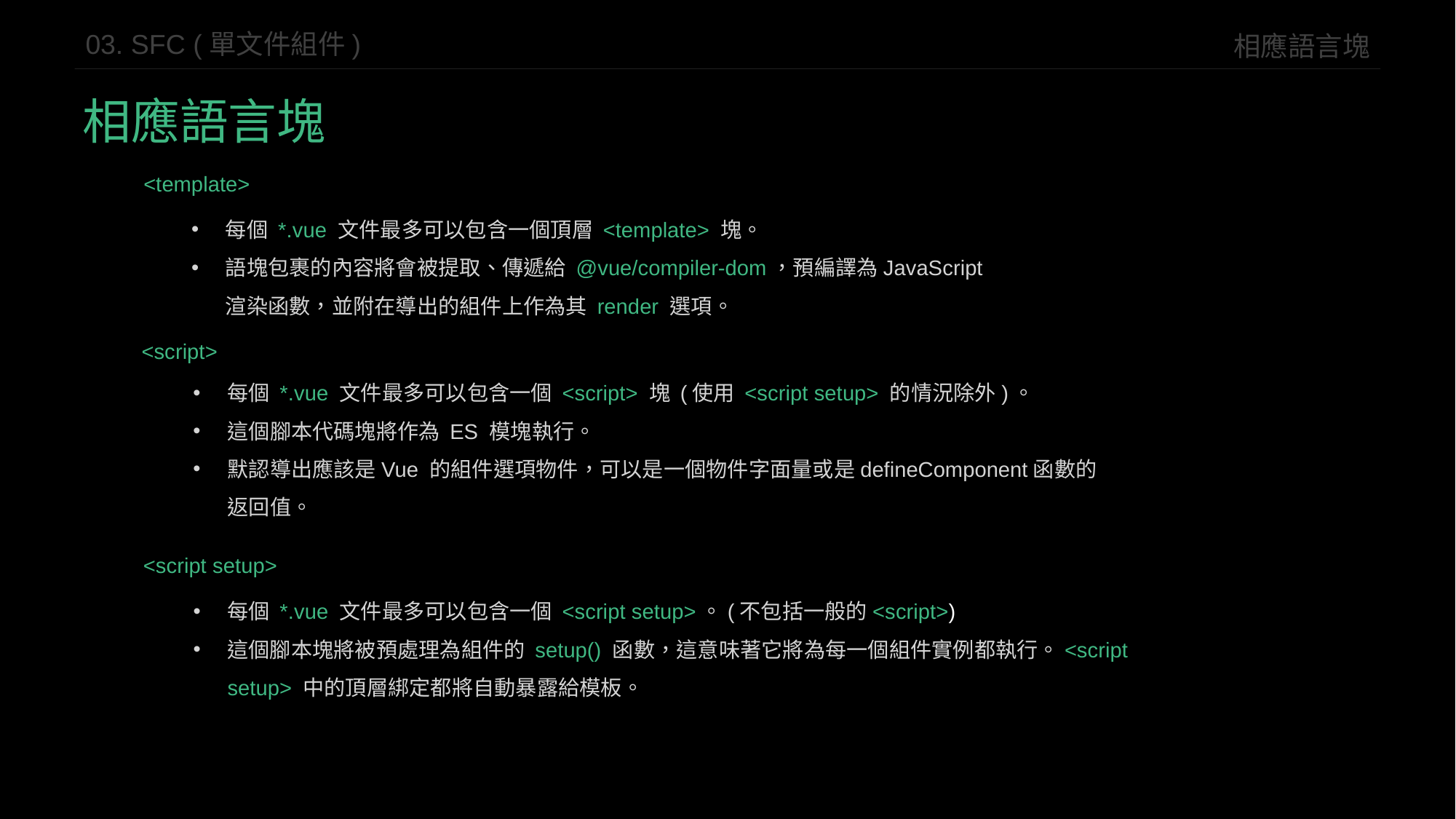

相應語言塊
03. SFC (單文件組件)
相應語言塊
<template>
每個 *.vue 文件最多可以包含一個頂層 <template> 塊。
語塊包裹的內容將會被提取、傳遞給 @vue/compiler-dom，預編譯為JavaScript 渲染函數，並附在導出的組件上作為其 render 選項。
<script>
每個 *.vue 文件最多可以包含一個 <script> 塊 (使用 <script setup> 的情況除外)。
這個腳本代碼塊將作為 ES 模塊執行。
默認導出應該是Vue 的組件選項物件，可以是一個物件字面量或是defineComponent函數的返回值。
<script setup>
每個 *.vue 文件最多可以包含一個 <script setup>。(不包括一般的<script>)
這個腳本塊將被預處理為組件的 setup() 函數，這意味著它將為每一個組件實例都執行。<script setup> 中的頂層綁定都將自動暴露給模板。